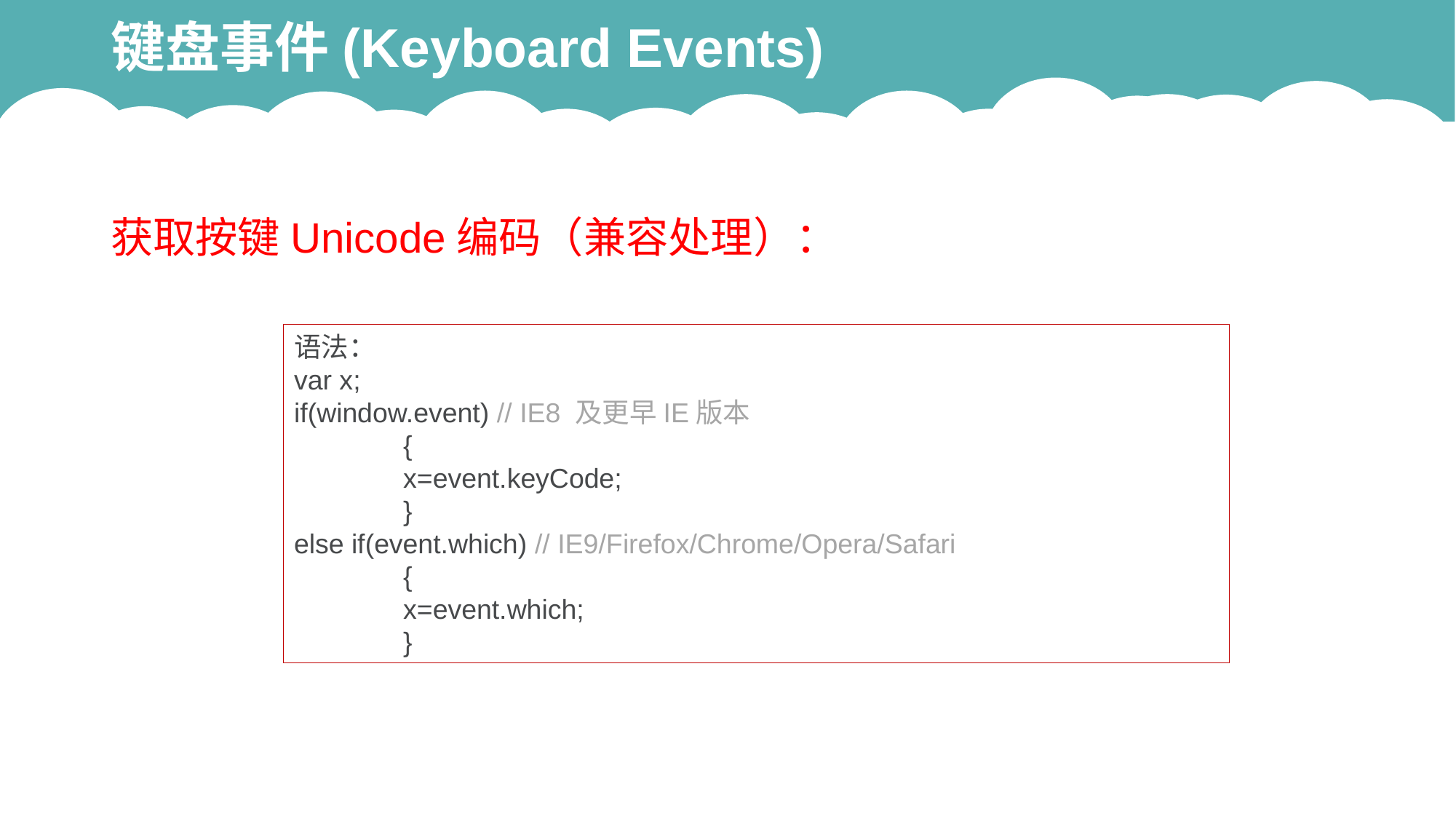

# 键盘事件(Keyboard Events)
获取按键Unicode编码（兼容处理）：
语法：
var x;
if(window.event) // IE8 及更早IE版本
	{
	x=event.keyCode;
	}
else if(event.which) // IE9/Firefox/Chrome/Opera/Safari
	{
	x=event.which;
	}